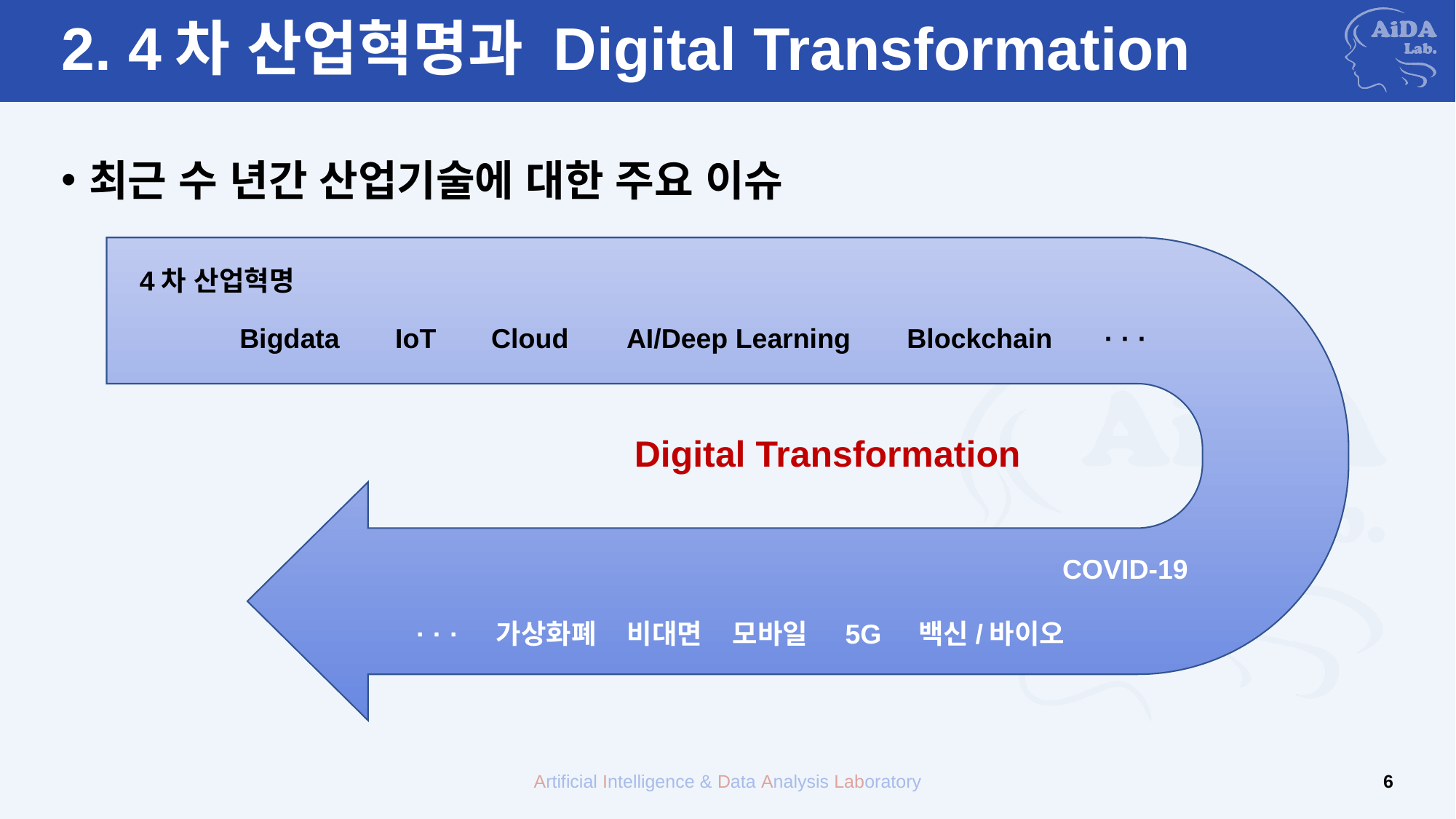

# 2. 4차 산업혁명과 Digital Transformation
최근 수 년간 산업기술에 대한 주요 이슈

4차 산업혁명
Bigdata
IoT
Cloud
AI/Deep Learning
Blockchain
· · ·
Digital Transformation
COVID-19
· · ·    가상화폐    비대면    모바일    5G    백신/바이오
Artificial Intelligence & Data Analysis Laboratory
6